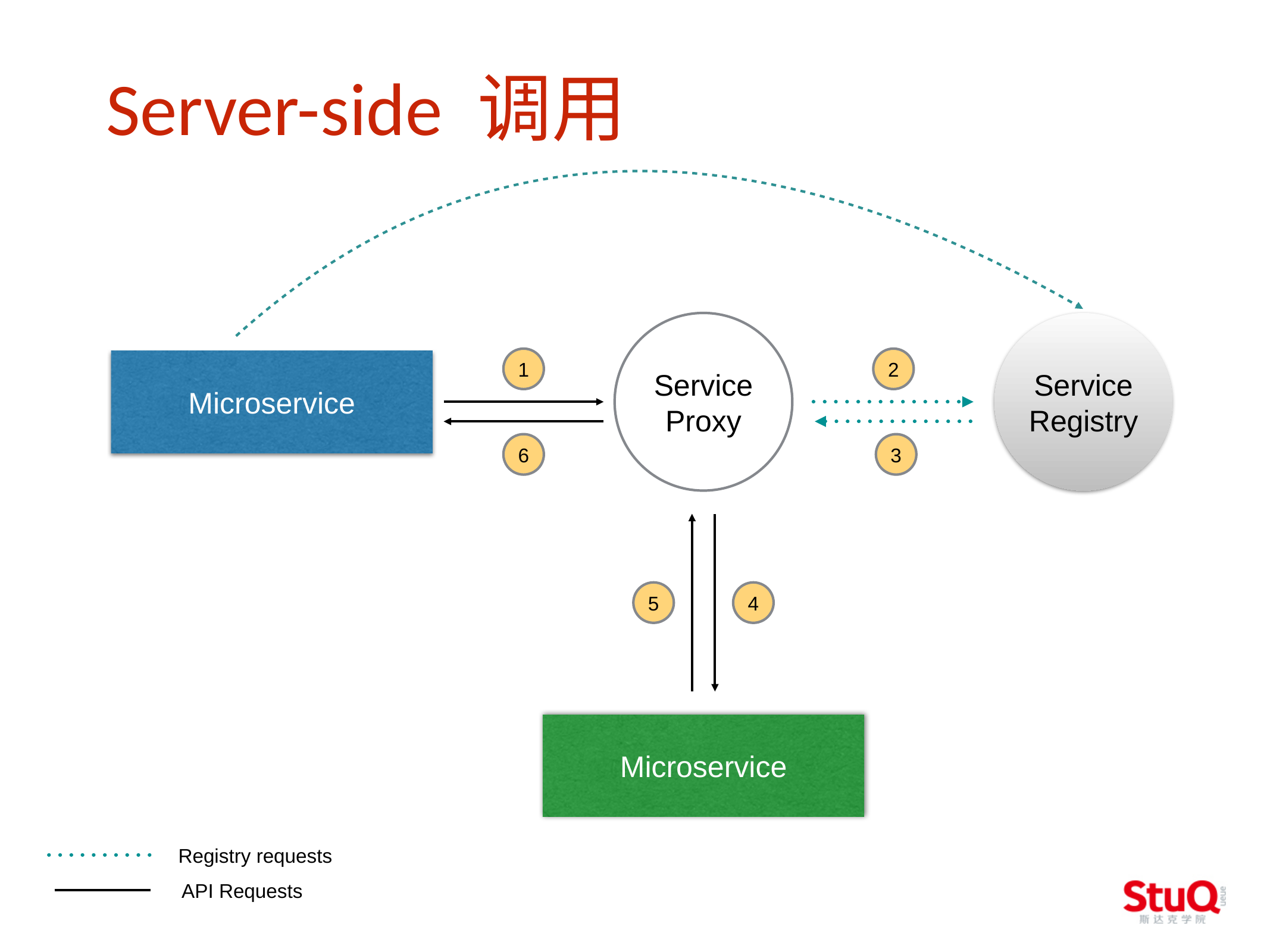

Server-side 调用

Service Proxy
Service Registry
1
2
Microservice

6
3

5
4
Microservice
Registry requests

API Requests